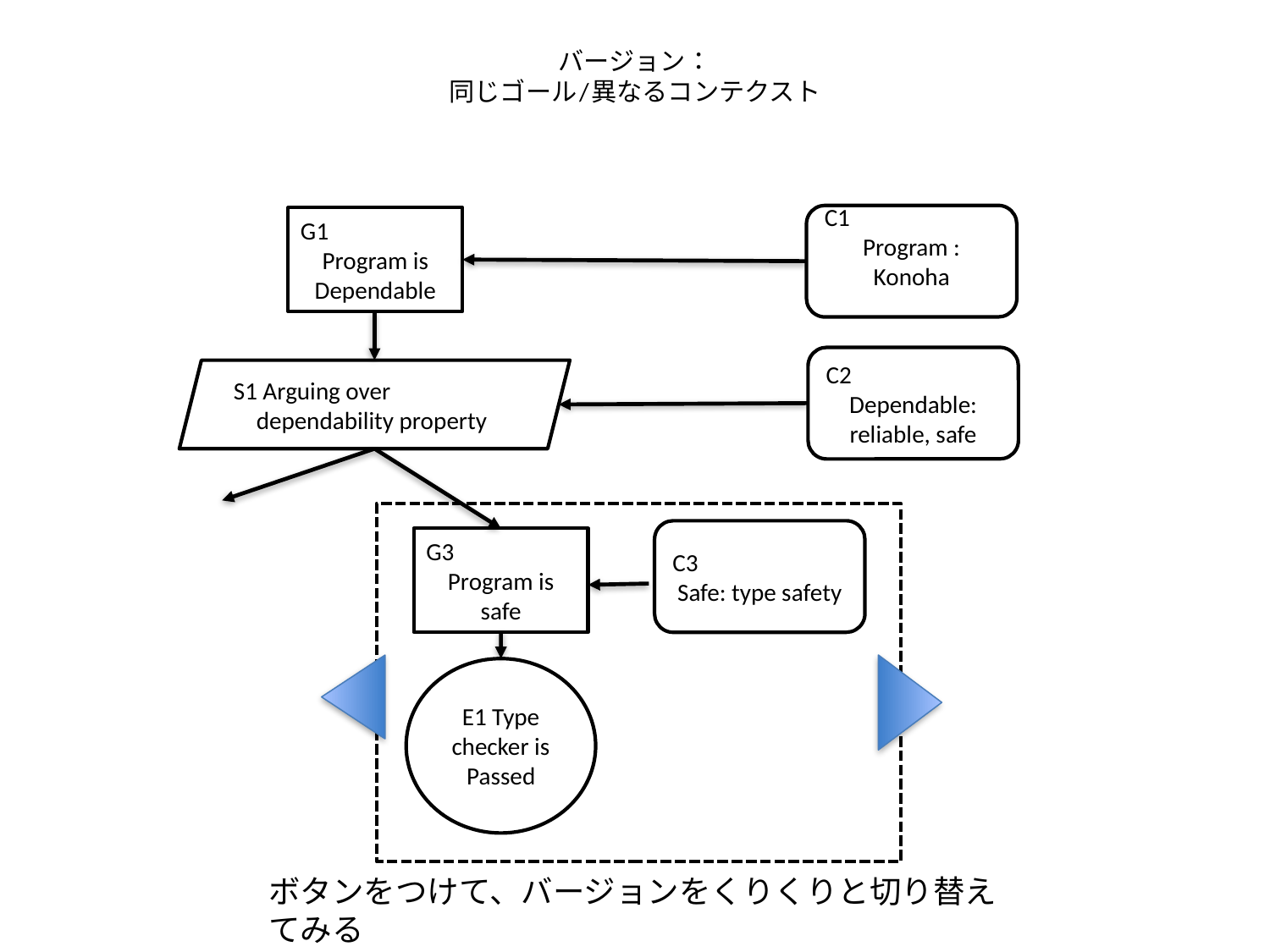

# バージョン： 同じゴール/異なるコンテクスト
C1
Program : Konoha

G1
Program is Dependable
C2
Dependable: reliable, safe
S1 Arguing over
dependability property

C3
Safe: type safety
G3
Program is safe
E1 Type checker is Passed

ボタンをつけて、バージョンをくりくりと切り替えてみる